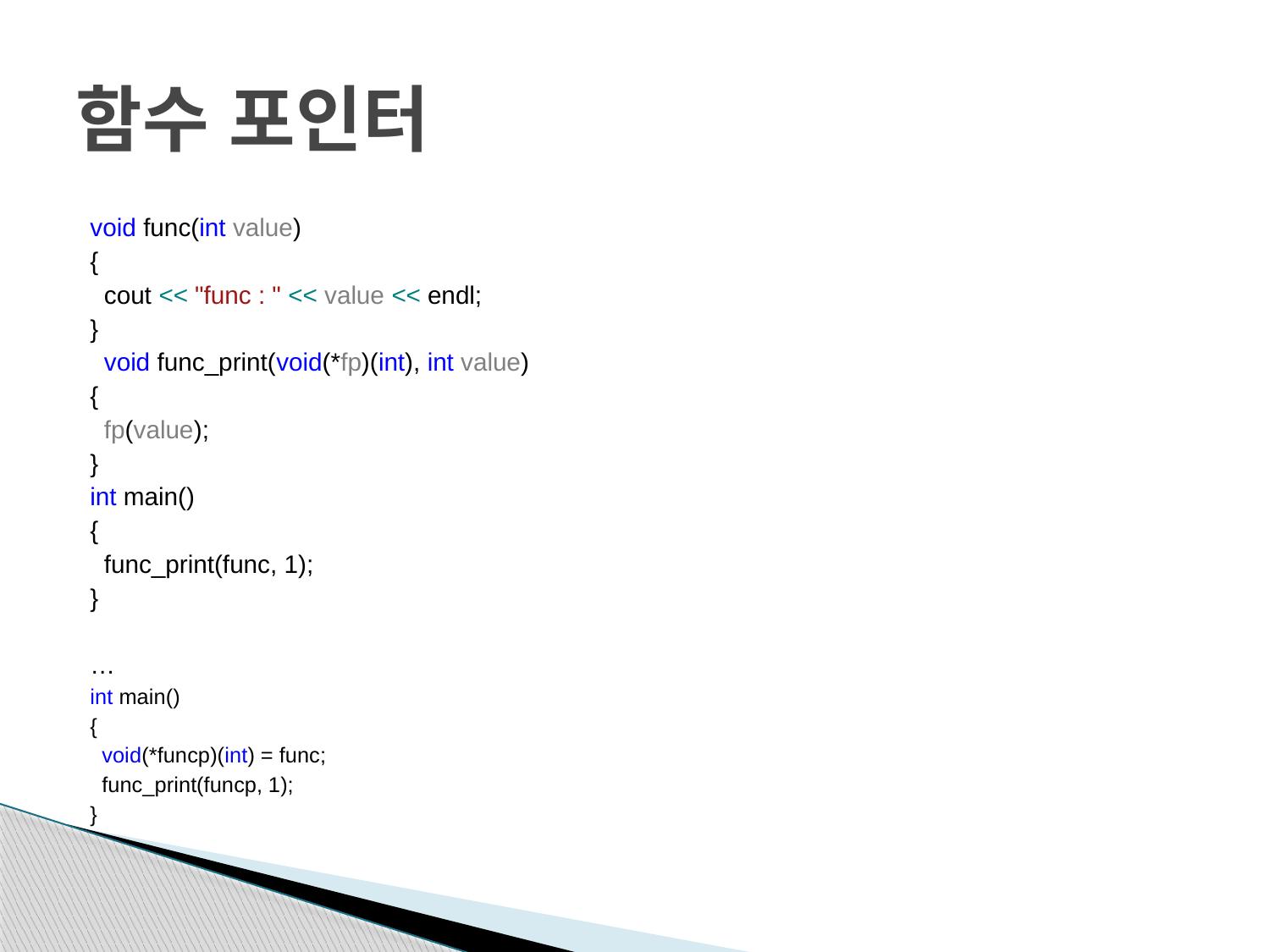

# 함수 포인터
void func(int value)
{
  cout << "func : " << value << endl;
}
  void func_print(void(*fp)(int), int value)
{
  fp(value);
}
int main()
{
  func_print(func, 1);
}

…
int main()
{
  void(*funcp)(int) = func;
  func_print(funcp, 1);
}